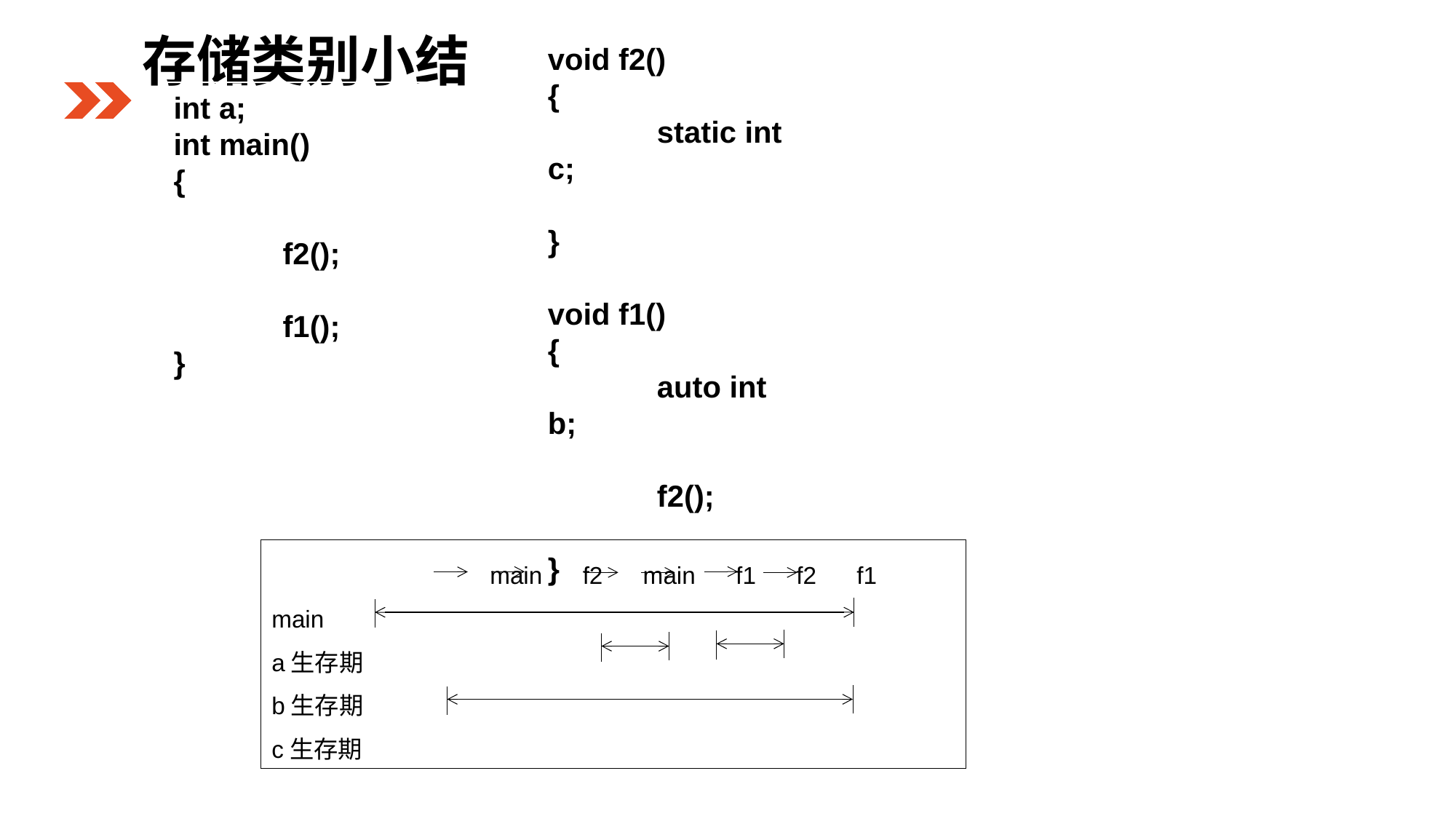

存储类别小结
void f2()
{
	static int c;

}

void f1()
{
	auto int b;

	f2();

}

int a;
int main()
{

	f2();

	f1();
}

		main      f2      main      f1      f2      f1      main
a生存期
b生存期
c生存期